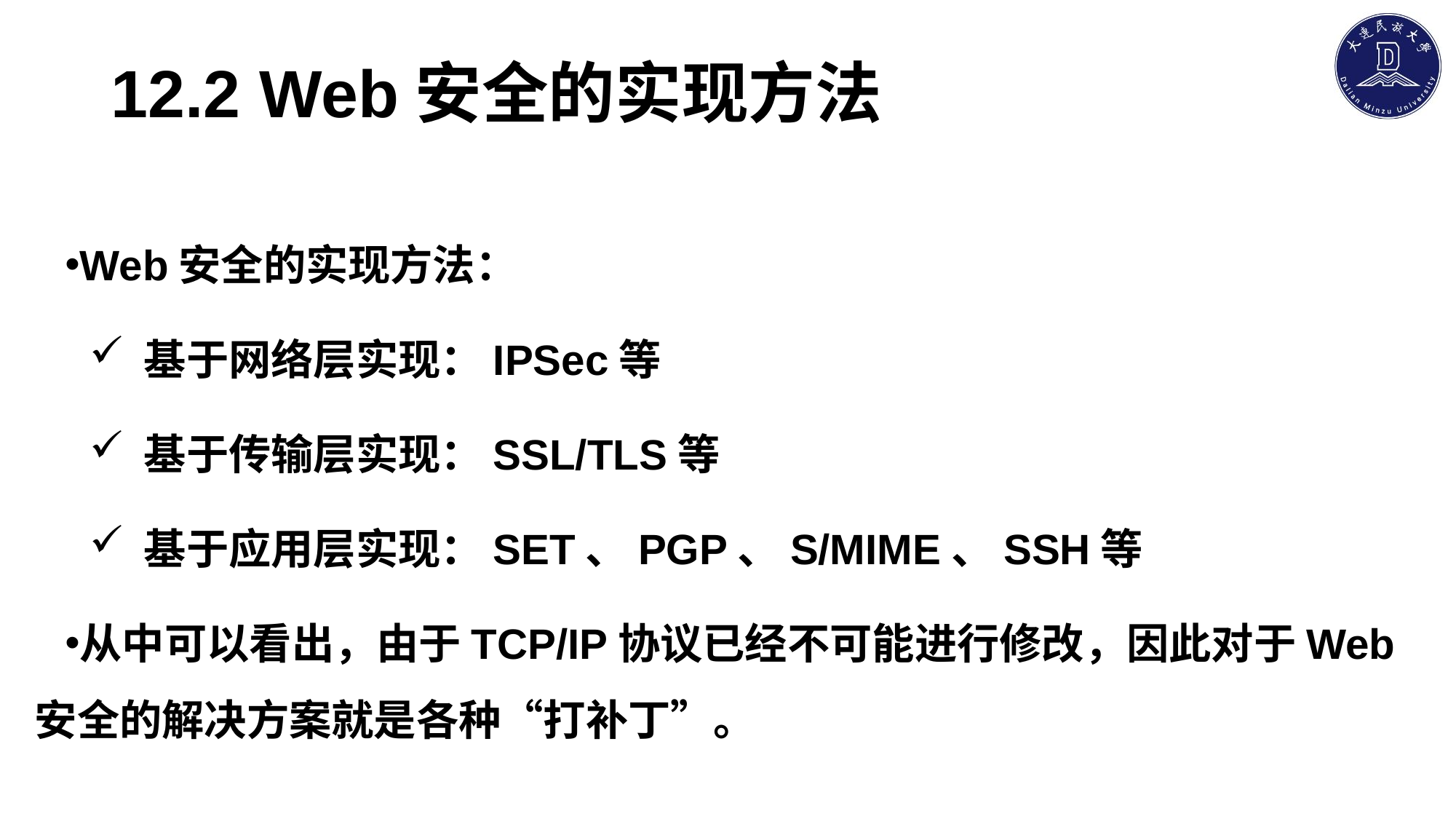

# 12.2 Web安全的实现方法
Web安全的实现方法：
基于网络层实现：IPSec等
基于传输层实现：SSL/TLS等
基于应用层实现：SET、PGP、S/MIME、SSH等
从中可以看出，由于TCP/IP协议已经不可能进行修改，因此对于Web安全的解决方案就是各种“打补丁”。